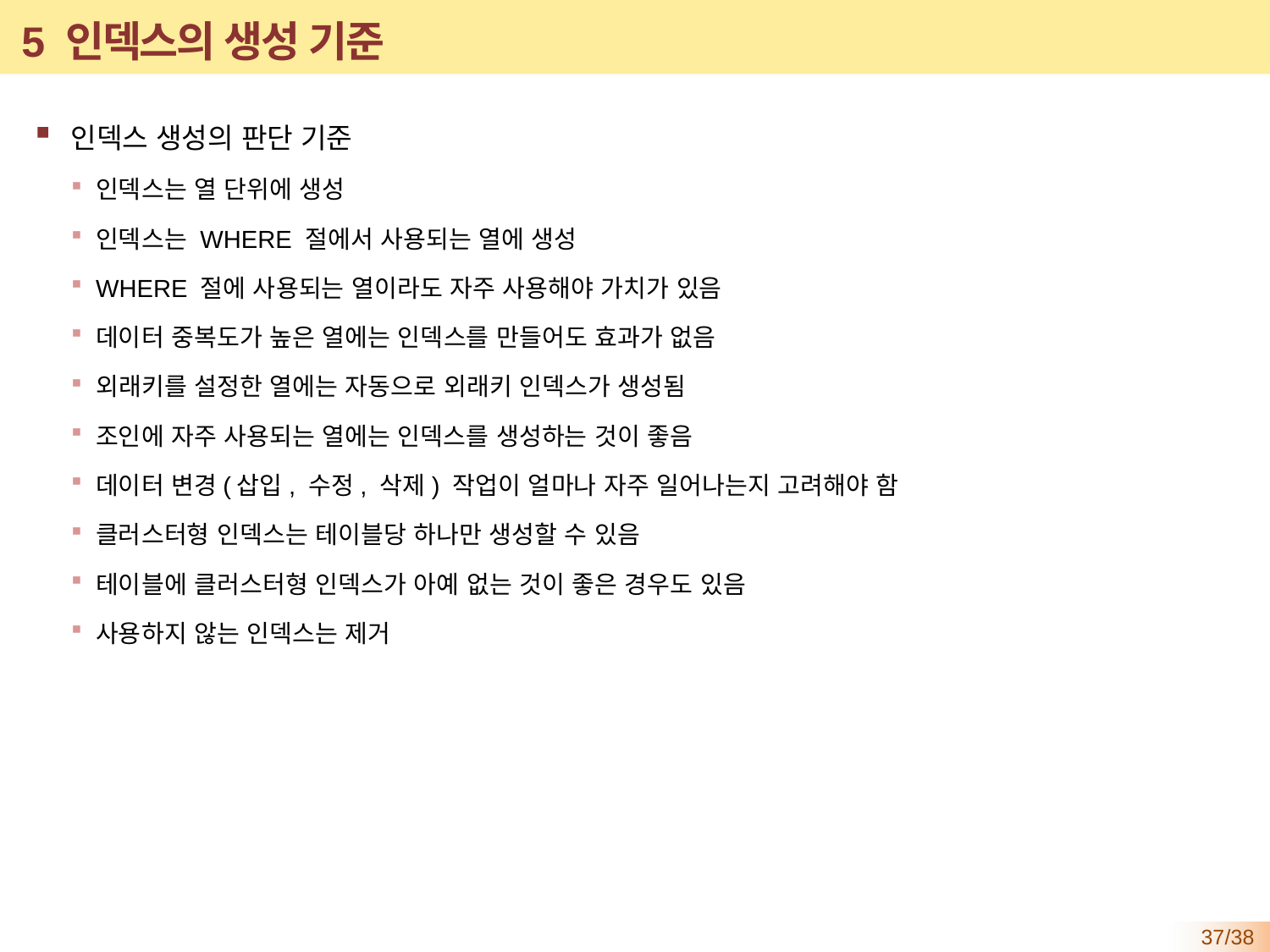

# 5 인덱스의 생성 기준
인덱스 생성의 판단 기준
인덱스는 열 단위에 생성
인덱스는 WHERE 절에서 사용되는 열에 생성
WHERE 절에 사용되는 열이라도 자주 사용해야 가치가 있음
데이터 중복도가 높은 열에는 인덱스를 만들어도 효과가 없음
외래키를 설정한 열에는 자동으로 외래키 인덱스가 생성됨
조인에 자주 사용되는 열에는 인덱스를 생성하는 것이 좋음
데이터 변경(삽입, 수정, 삭제) 작업이 얼마나 자주 일어나는지 고려해야 함
클러스터형 인덱스는 테이블당 하나만 생성할 수 있음
테이블에 클러스터형 인덱스가 아예 없는 것이 좋은 경우도 있음
사용하지 않는 인덱스는 제거